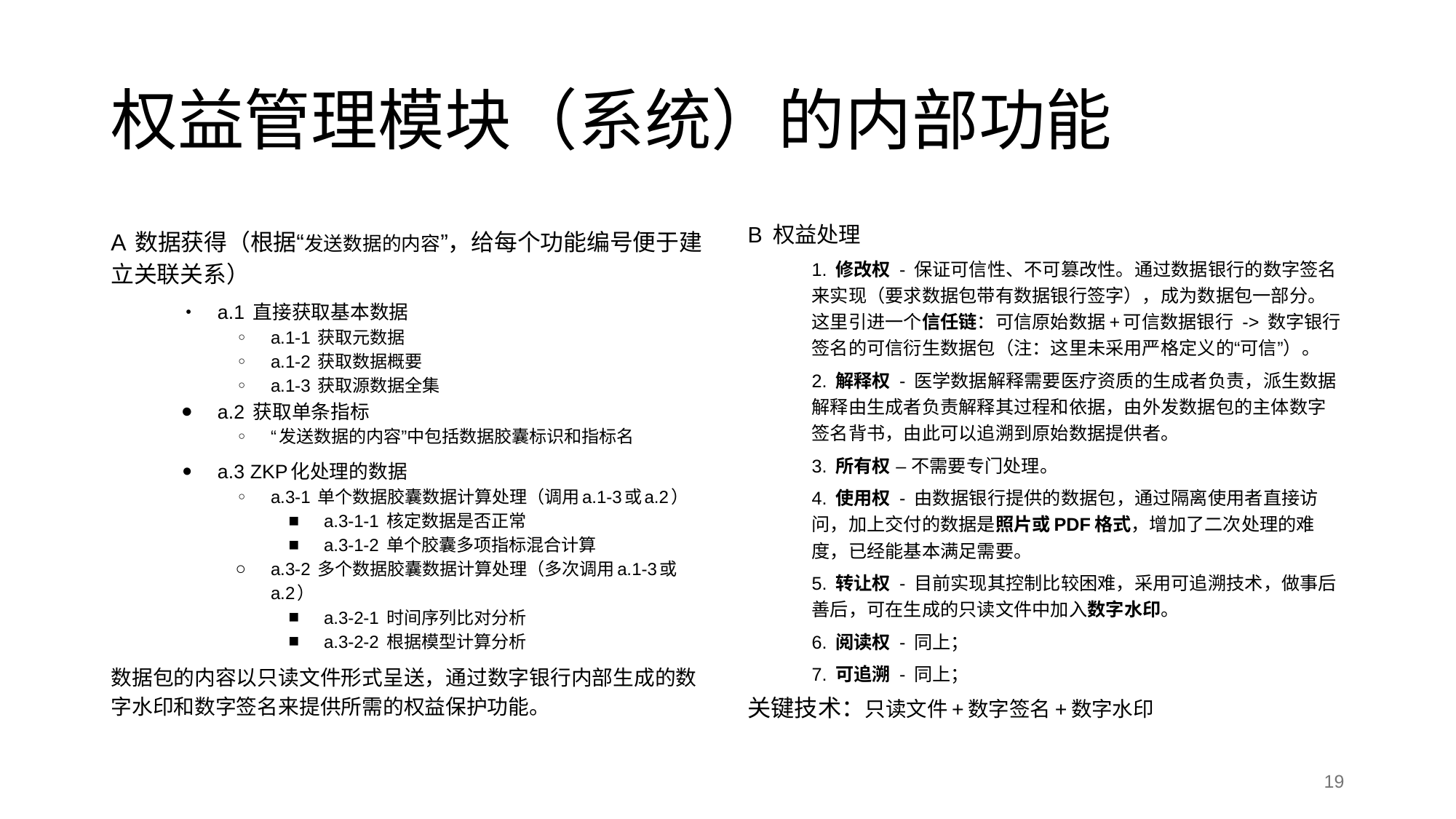

# 权益管理模块（系统）的内部功能
A 数据获得（根据“发送数据的内容”，给每个功能编号便于建立关联关系）
a.1 直接获取基本数据
a.1-1 获取元数据
a.1-2 获取数据概要
a.1-3 获取源数据全集
a.2 获取单条指标
“发送数据的内容”中包括数据胶囊标识和指标名
a.3 ZKP化处理的数据
a.3-1 单个数据胶囊数据计算处理（调用a.1-3或a.2）
a.3-1-1 核定数据是否正常
a.3-1-2 单个胶囊多项指标混合计算
a.3-2 多个数据胶囊数据计算处理（多次调用a.1-3或a.2）
a.3-2-1 时间序列比对分析
a.3-2-2 根据模型计算分析
数据包的内容以只读文件形式呈送，通过数字银行内部生成的数字水印和数字签名来提供所需的权益保护功能。
B 权益处理
1. 修改权 - 保证可信性、不可篡改性。通过数据银行的数字签名来实现（要求数据包带有数据银行签字），成为数据包一部分。这里引进一个信任链：可信原始数据+可信数据银行 -> 数字银行签名的可信衍生数据包（注：这里未采用严格定义的“可信”）。
2. 解释权 - 医学数据解释需要医疗资质的生成者负责，派生数据解释由生成者负责解释其过程和依据，由外发数据包的主体数字签名背书，由此可以追溯到原始数据提供者。
3. 所有权 – 不需要专门处理。
4. 使用权 - 由数据银行提供的数据包，通过隔离使用者直接访问，加上交付的数据是照片或PDF格式，增加了二次处理的难度，已经能基本满足需要。
5. 转让权 - 目前实现其控制比较困难，采用可追溯技术，做事后善后，可在生成的只读文件中加入数字水印。
6. 阅读权 - 同上；
7. 可追溯 - 同上；
关键技术：只读文件+数字签名+数字水印
19